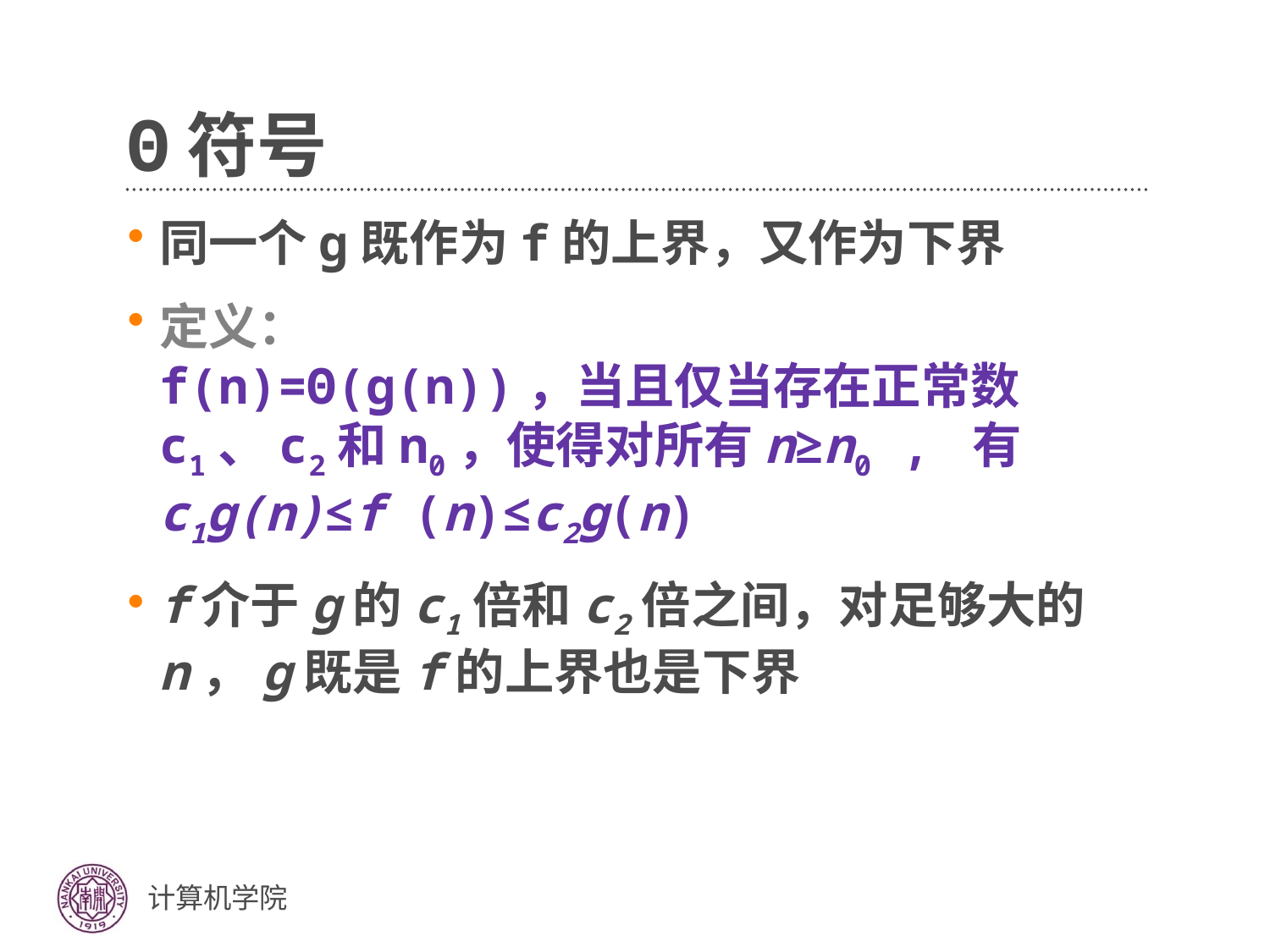

# Θ符号
同一个g既作为f的上界，又作为下界
定义：
f(n)=Θ(g(n))，当且仅当存在正常数c1、c2和n0，使得对所有n≥n0 , 有
c1g(n)≤f (n)≤c2g(n)
f介于g的c1倍和c2倍之间，对足够大的n，g既是f的上界也是下界